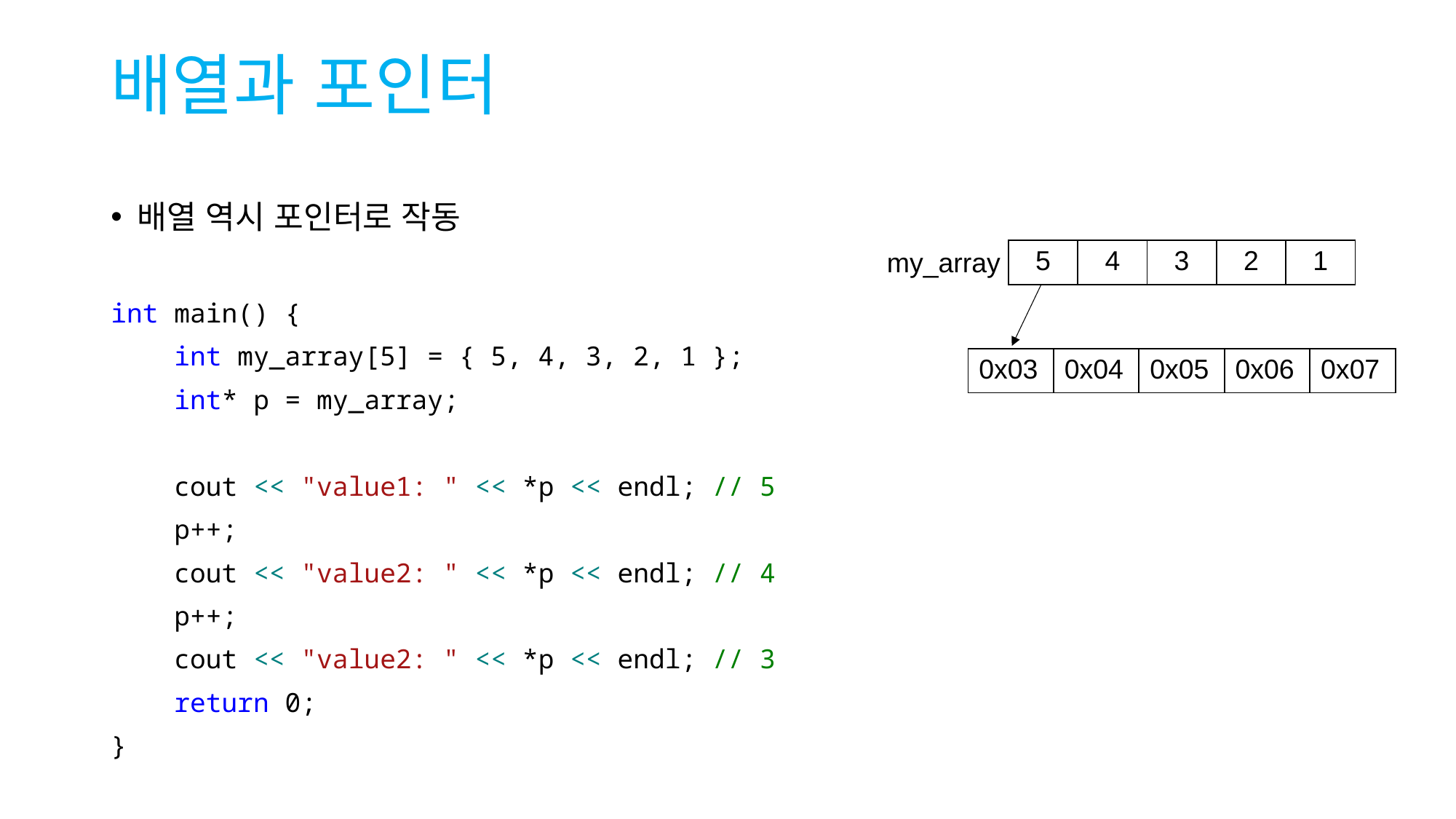

# 배열과 포인터
배열 역시 포인터로 작동

int main() {
    int my_array[5] = { 5, 4, 3, 2, 1 };
    int* p = my_array;

    cout << "value1: " << *p << endl; // 5
    p++;
    cout << "value2: " << *p << endl; // 4
    p++;
    cout << "value2: " << *p << endl; // 3
    return 0;
}
my_array
| 5 | 4 | 3 | 2 | 1 |
| --- | --- | --- | --- | --- |
| 0x03 | 0x04 | 0x05 | 0x06 | 0x07 |
| --- | --- | --- | --- | --- |